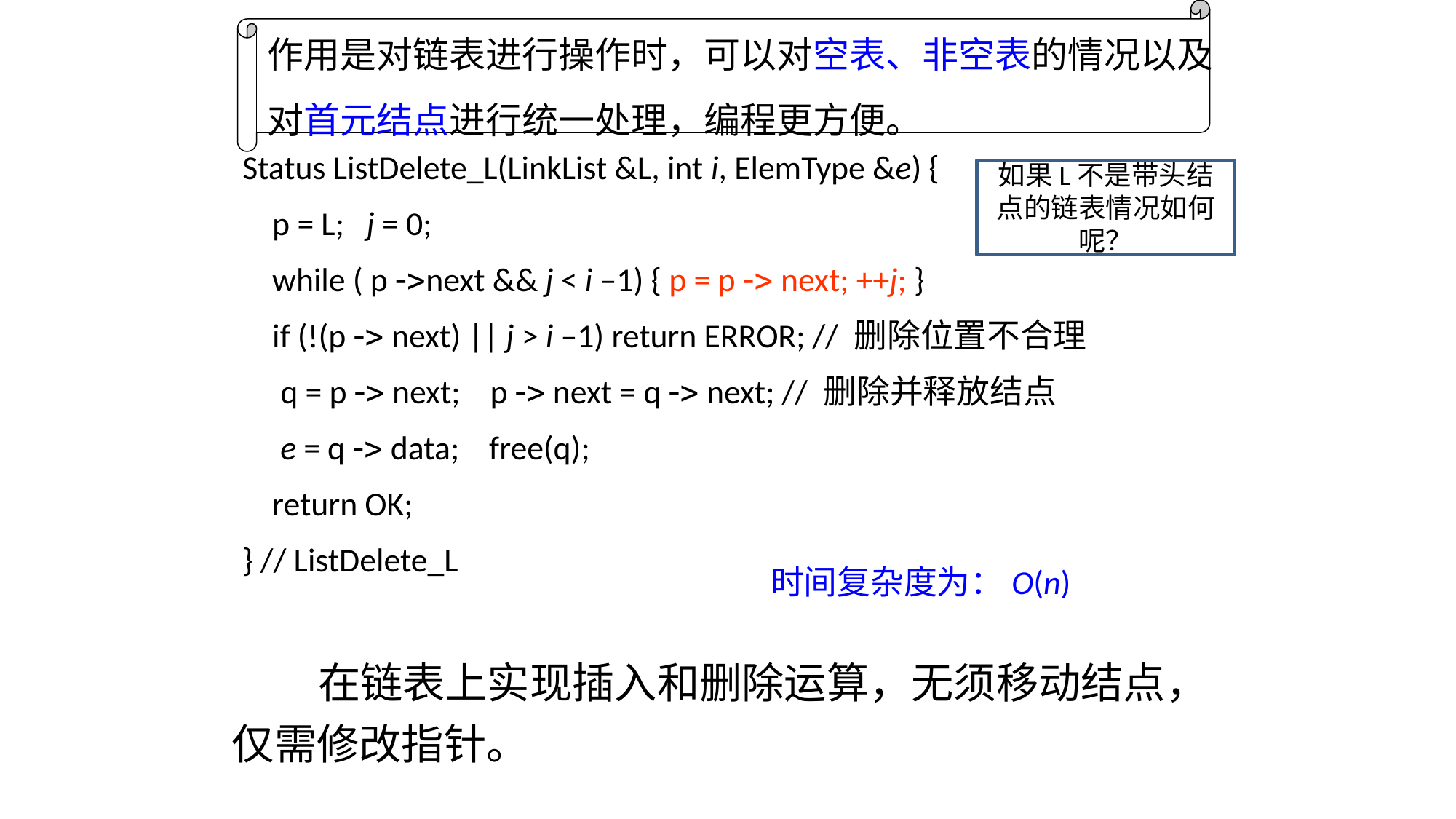

作用是对链表进行操作时，可以对空表、非空表的情况以及
对首元结点进行统一处理，编程更方便。
算法 2.10
Status ListDelete_L(LinkList &L, int i, ElemType &e) {
    p = L;   j = 0;
    while ( p −>next && j < i –1) { p = p −> next; ++j; }
    if (!(p −> next) || j > i –1) return ERROR; // 删除位置不合理
    q = p −> next;    p −> next = q −> next; // 删除并释放结点
    e = q −> data;    free(q);
    return OK;
} // ListDelete_L
如果L不是带头结点的链表情况如何呢？
时间复杂度为：O(n)
        在链表上实现插入和删除运算，无须移动结点，
仅需修改指针。